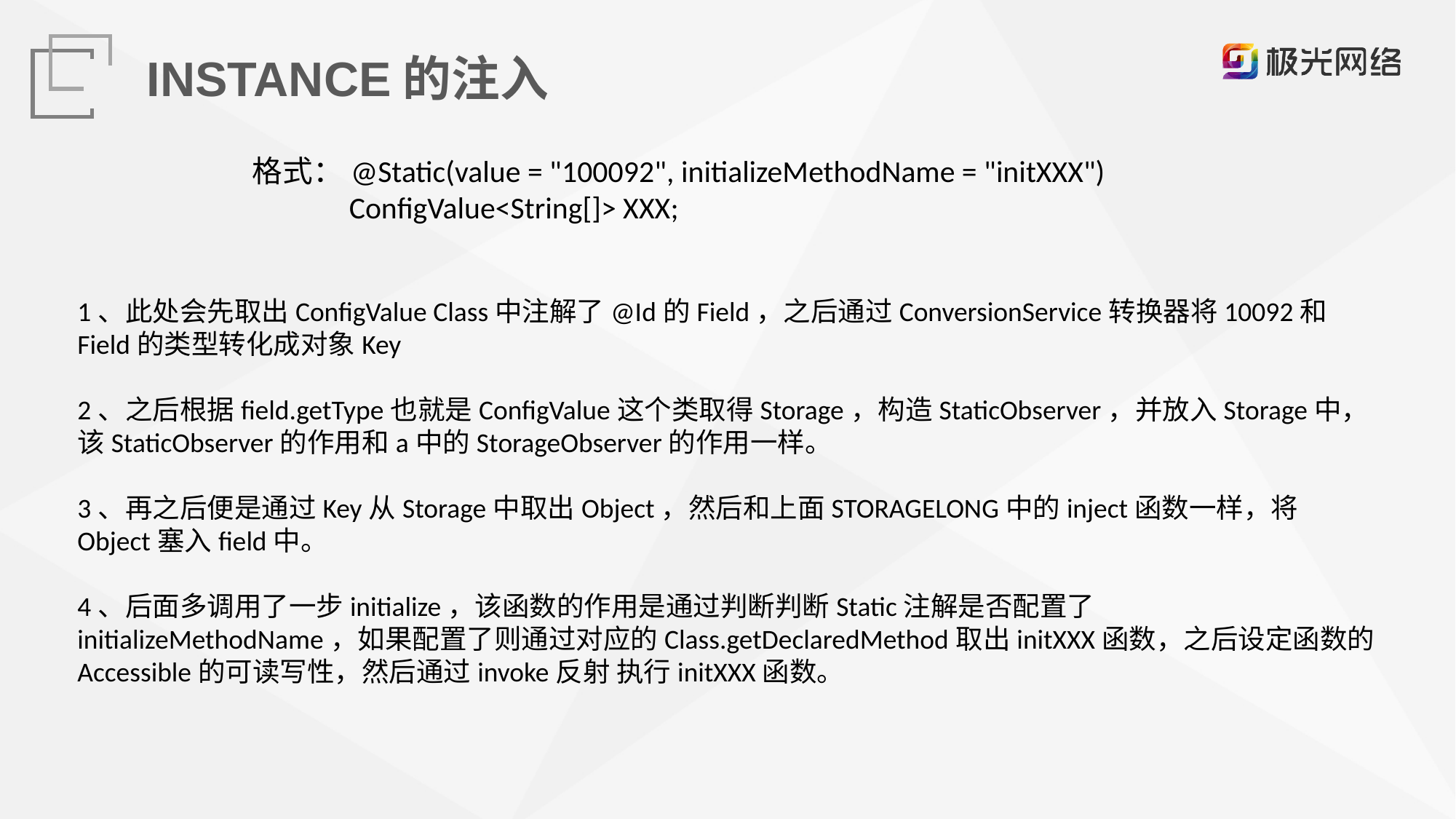

INSTANCE的注入

格式：@Static(value = "100092", initializeMethodName = "initXXX")
              ConfigValue<String[]> XXX;
1、此处会先取出ConfigValue Class中注解了@Id的Field，之后通过ConversionService转换器将10092和Field的类型转化成对象Key

2、之后根据field.getType也就是ConfigValue这个类取得Storage，构造StaticObserver，并放入Storage中，该StaticObserver的作用和a中的StorageObserver的作用一样。

3、再之后便是通过Key从Storage中取出Object，然后和上面STORAGELONG中的inject函数一样，将Object塞入field中。

4、后面多调用了一步initialize，该函数的作用是通过判断判断Static注解是否配置了initializeMethodName，如果配置了则通过对应的Class.getDeclaredMethod取出initXXX函数，之后设定函数的Accessible的可读写性，然后通过invoke反射 执行initXXX函数。